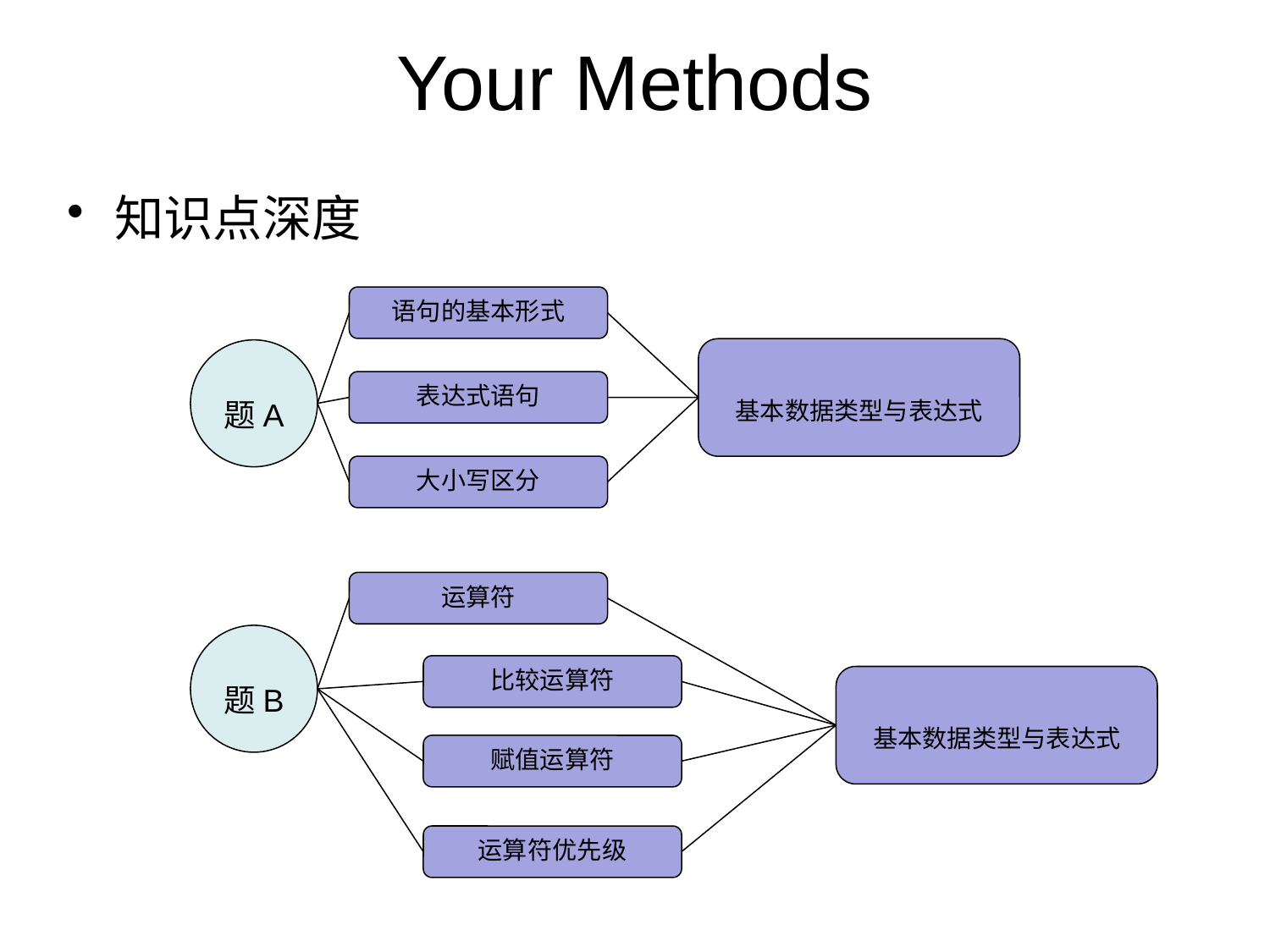

# Your Methods

知识点深度

语句的基本形式
基本数据类型与表达式
题A
表达式语句
大小写区分
运算符
题B
比较运算符
基本数据类型与表达式
赋值运算符
运算符优先级